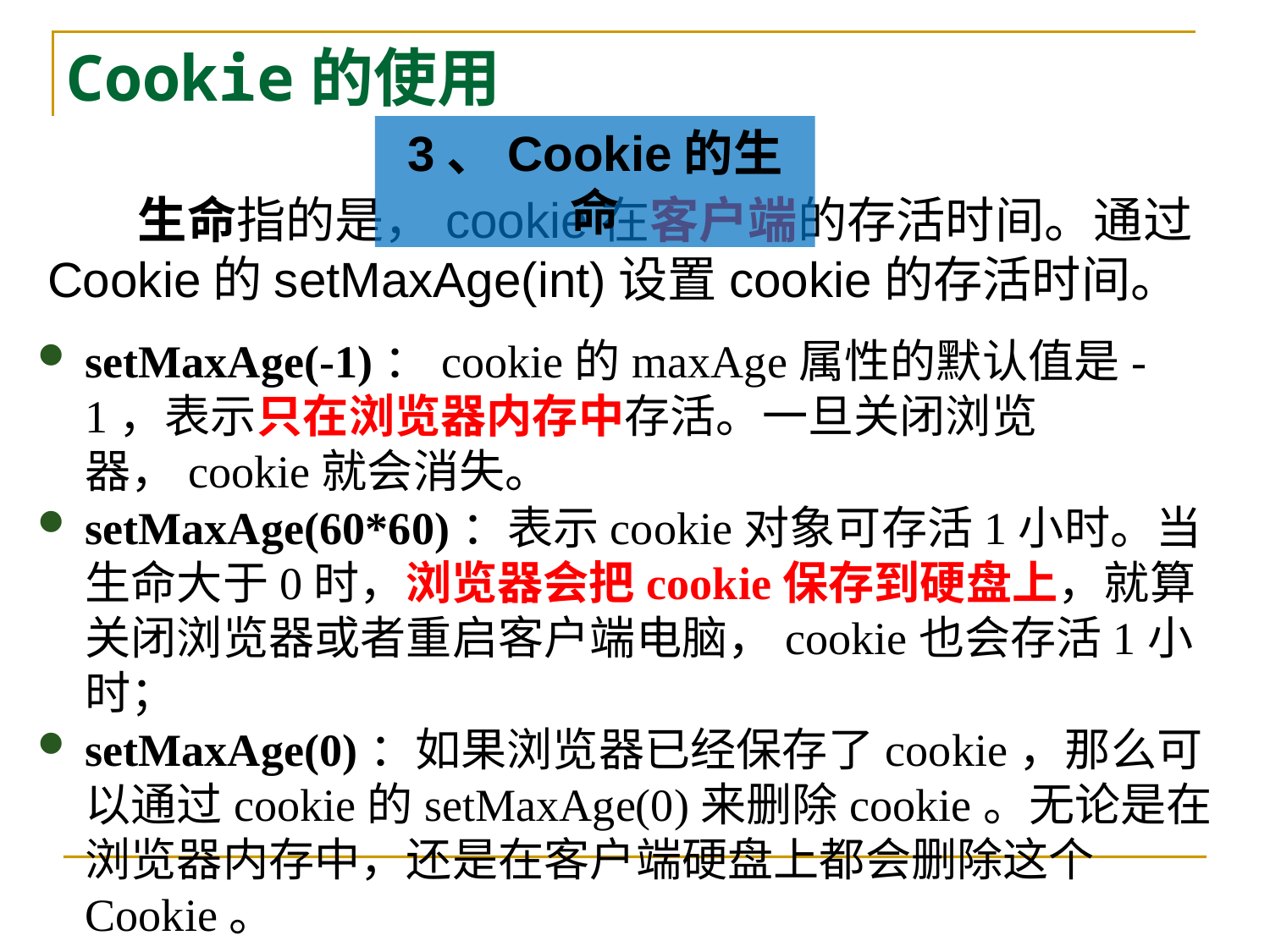

# Cookie的使用
3、Cookie的生命
       生命指的是，cookie在客户端的存活时间。通过Cookie的setMaxAge(int)设置cookie的存活时间。
setMaxAge(-1)：cookie的maxAge属性的默认值是-1，表示只在浏览器内存中存活。一旦关闭浏览器，cookie就会消失。
setMaxAge(60*60)：表示cookie对象可存活1小时。当生命大于0时，浏览器会把cookie保存到硬盘上，就算关闭浏览器或者重启客户端电脑，cookie也会存活1小时；
setMaxAge(0)：如果浏览器已经保存了cookie，那么可以通过cookie的setMaxAge(0)来删除cookie。无论是在浏览器内存中，还是在客户端硬盘上都会删除这个Cookie。